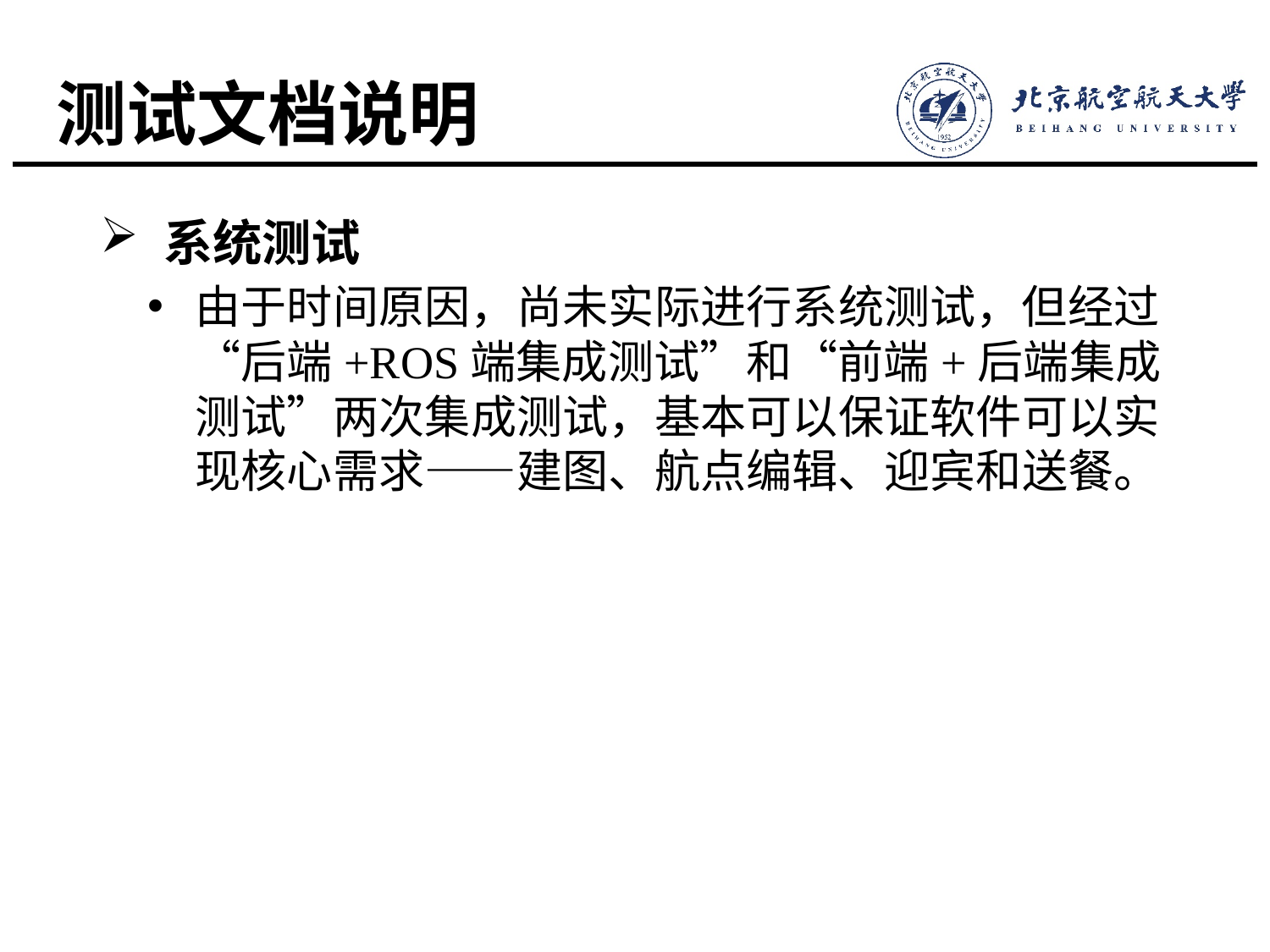

# 测试文档说明
系统测试
由于时间原因，尚未实际进行系统测试，但经过“后端+ROS端集成测试”和“前端+后端集成测试”两次集成测试，基本可以保证软件可以实现核心需求——建图、航点编辑、迎宾和送餐。

24